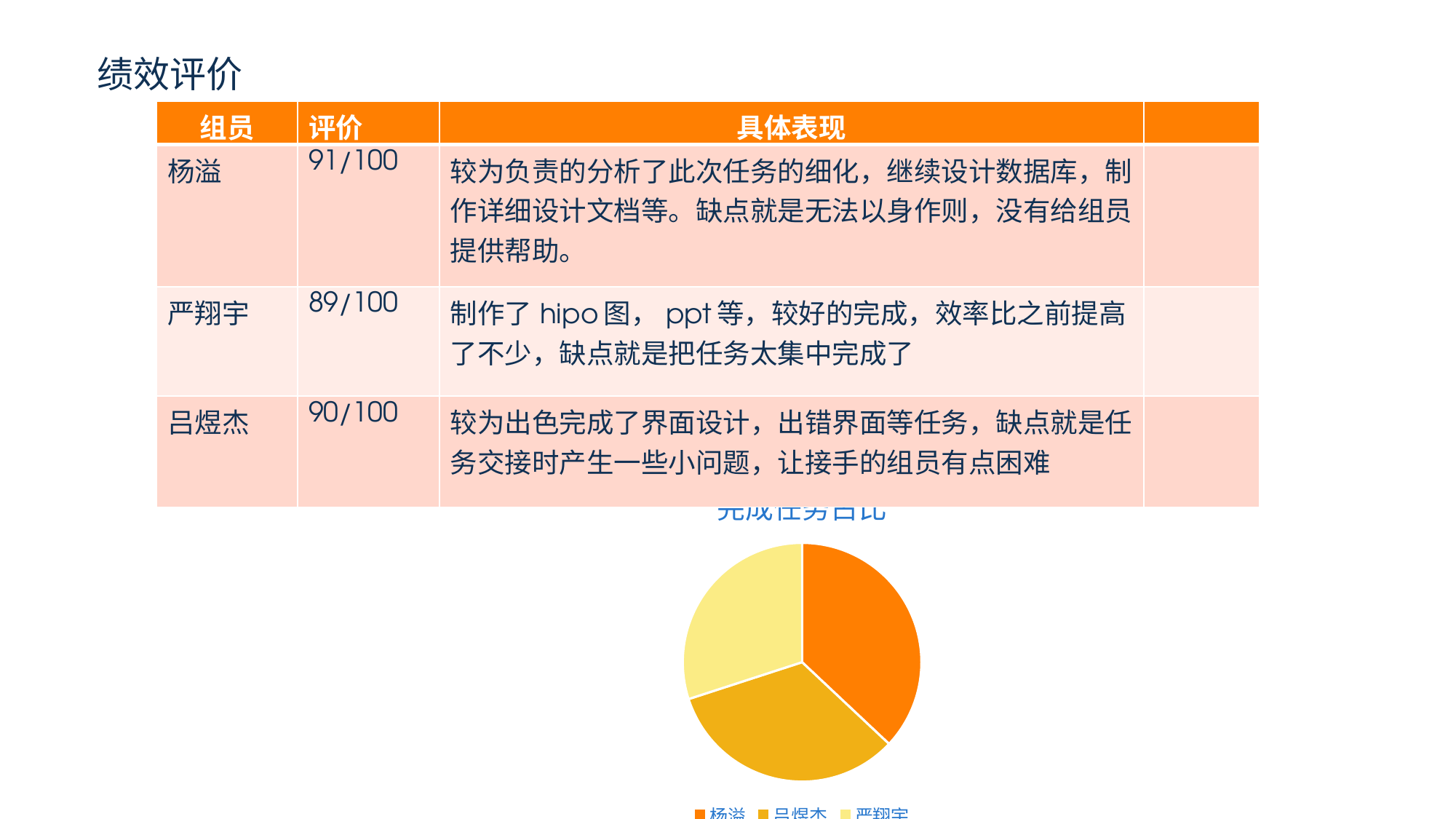

绩效评价
| 组员 | 评价 | 具体表现 |  |
| --- | --- | --- | --- |
| 杨溢 | 91/100 | 较为负责的分析了此次任务的细化，继续设计数据库，制作详细设计文档等。缺点就是无法以身作则，没有给组员提供帮助。 |  |
| 严翔宇 | 89/100 | 制作了hipo图，ppt等，较好的完成，效率比之前提高了不少，缺点就是把任务太集中完成了 |  |
| 吕煜杰 | 90/100 | 较为出色完成了界面设计，出错界面等任务，缺点就是任务交接时产生一些小问题，让接手的组员有点困难 |  |

### Chart

| Category |
|---|

### Chart:

| Category | 完成任务占比 |
|---|---|
| 杨溢 | 3.7 |
| 吕煜杰 | 3.3 |
| 严翔宇 | 3.0 |